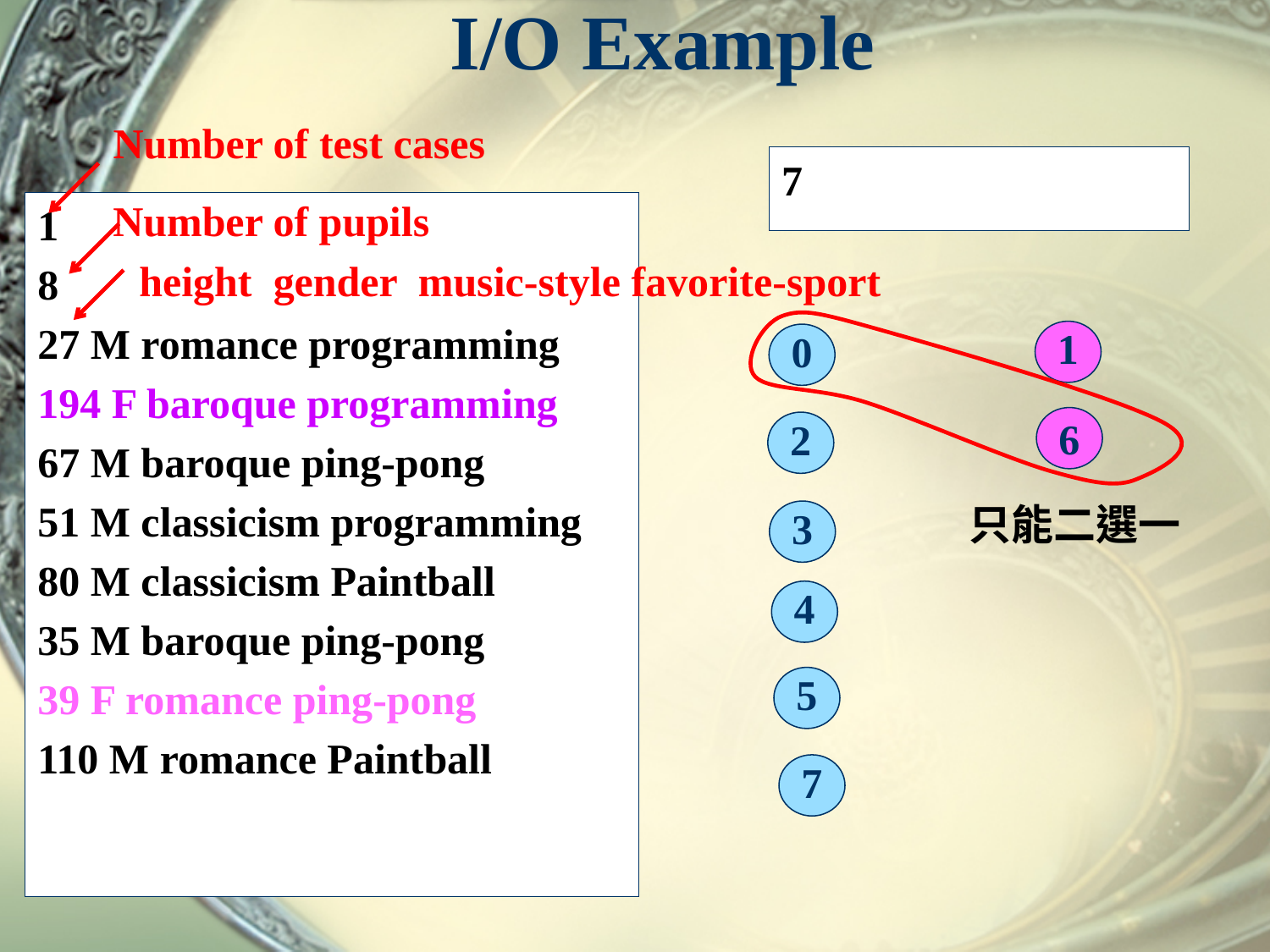

# I/O Example
Number of test cases
7
Number of pupils
1
8
27 M romance programming
194 F baroque programming
67 M baroque ping-pong
51 M classicism programming
80 M classicism Paintball
35 M baroque ping-pong
39 F romance ping-pong
110 M romance Paintball
height  gender  music-style favorite-sport

1

0

6

2

只能二選一
3

4

5

7